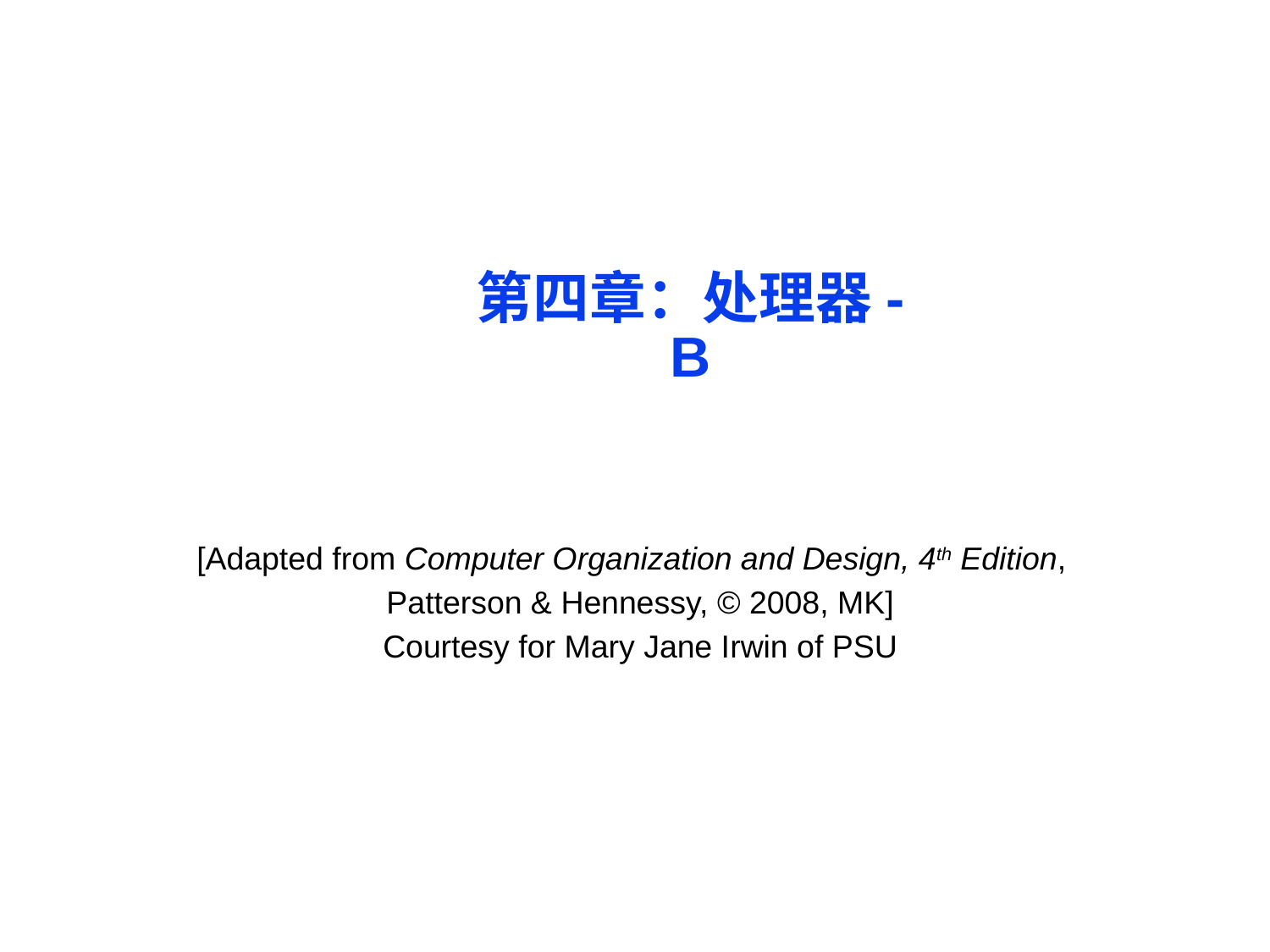

# 第四章：处理器-B
[Adapted from Computer Organization and Design, 4th Edition,
Patterson & Hennessy, © 2008, MK]
Courtesy for Mary Jane Irwin of PSU